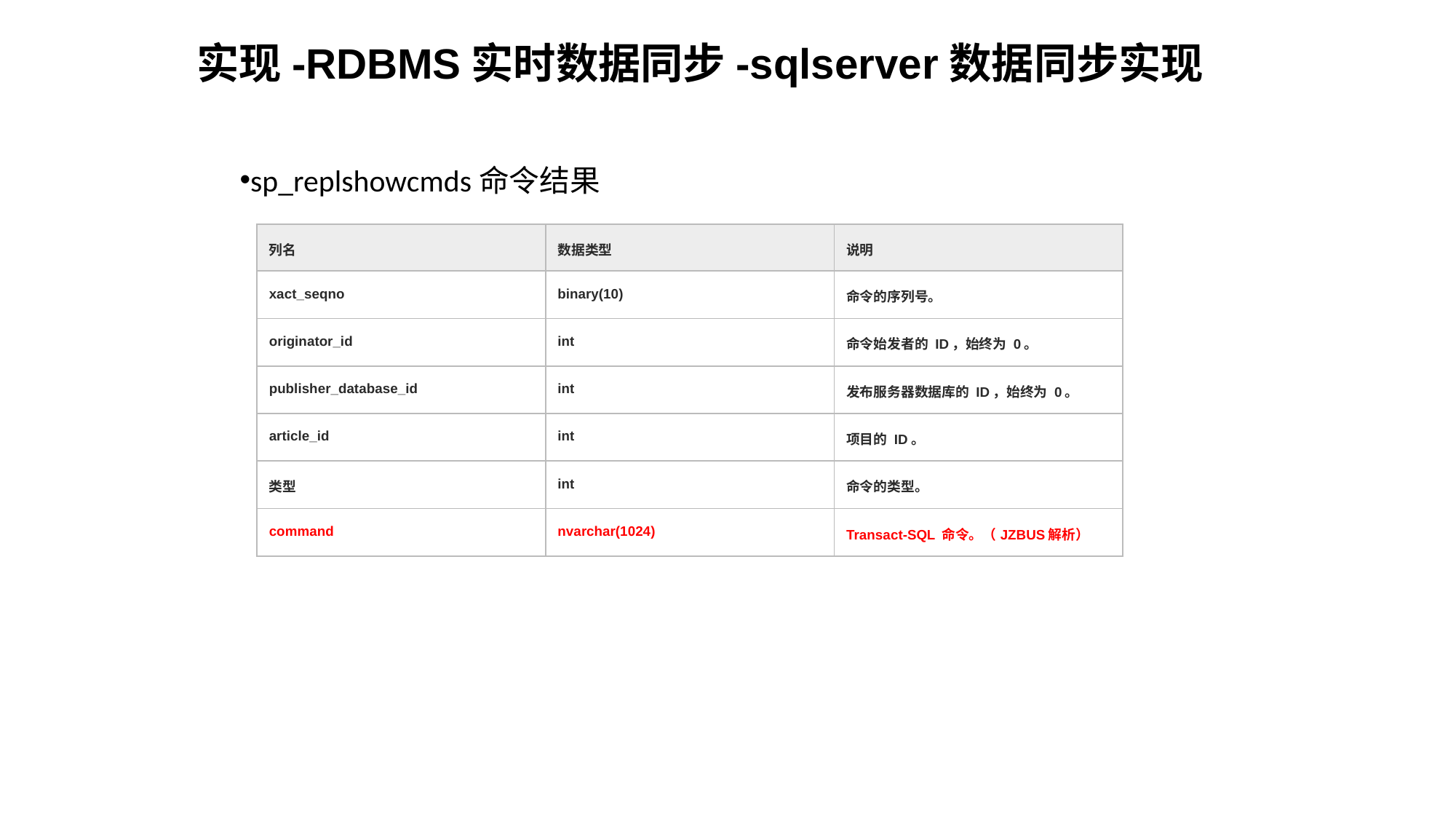

实现-RDBMS实时数据同步-sqlserver数据同步实现
sp_replshowcmds命令结果

| 列名 | 数据类型 | 说明 |
| --- | --- | --- |
| xact\_seqno | binary(10) | 命令的序列号。 |
| originator\_id | int | 命令始发者的 ID，始终为 0。 |
| publisher\_database\_id | int | 发布服务器数据库的 ID，始终为 0。 |
| article\_id | int | 项目的 ID。 |
| 类型 | int | 命令的类型。 |
| command | nvarchar(1024) | Transact-SQL 命令。（JZBUS解析） |